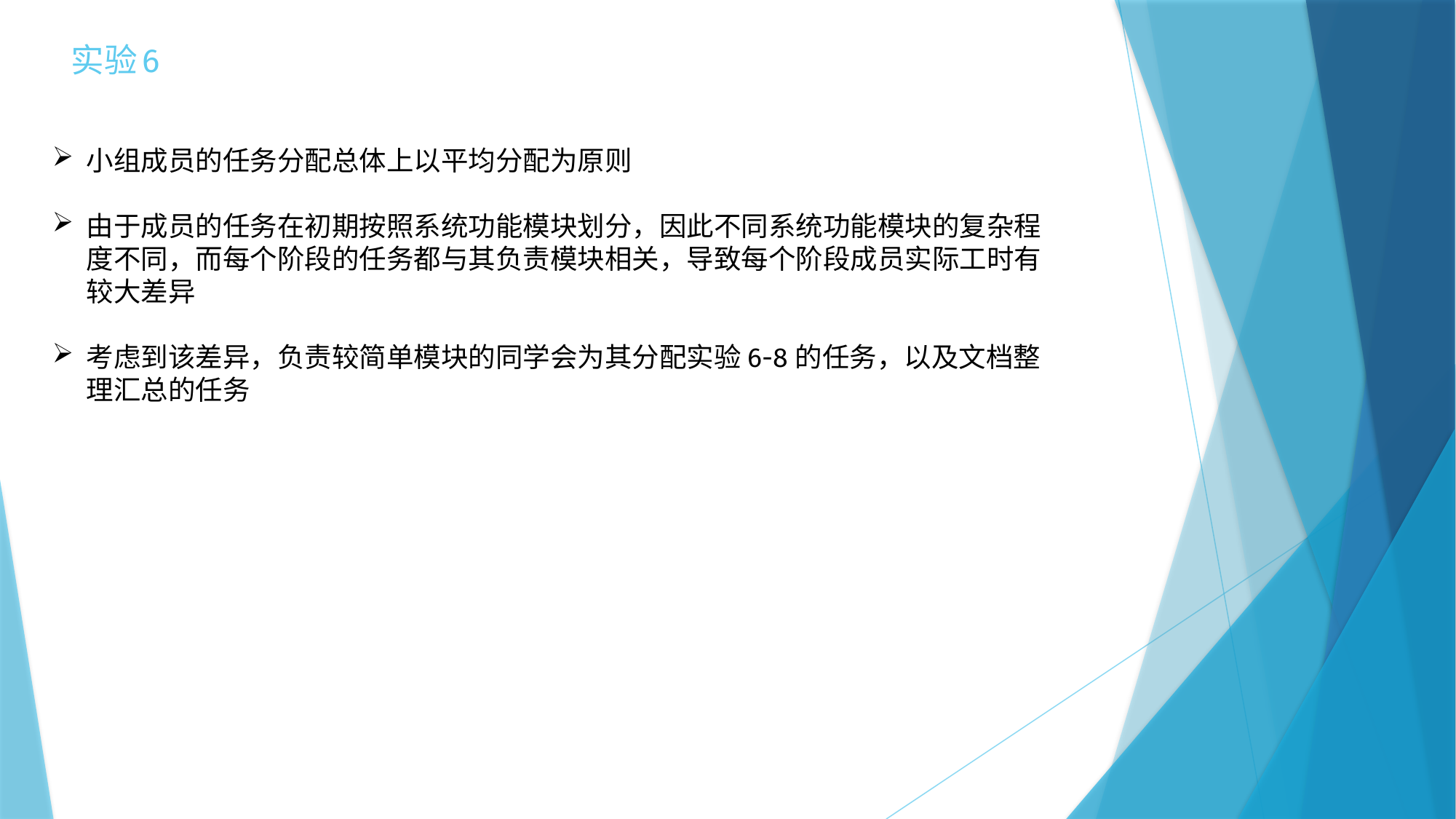

# 实验6
小组成员的任务分配总体上以平均分配为原则

由于成员的任务在初期按照系统功能模块划分，因此不同系统功能模块的复杂程度不同，而每个阶段的任务都与其负责模块相关，导致每个阶段成员实际工时有较大差异

考虑到该差异，负责较简单模块的同学会为其分配实验6-8的任务，以及文档整理汇总的任务